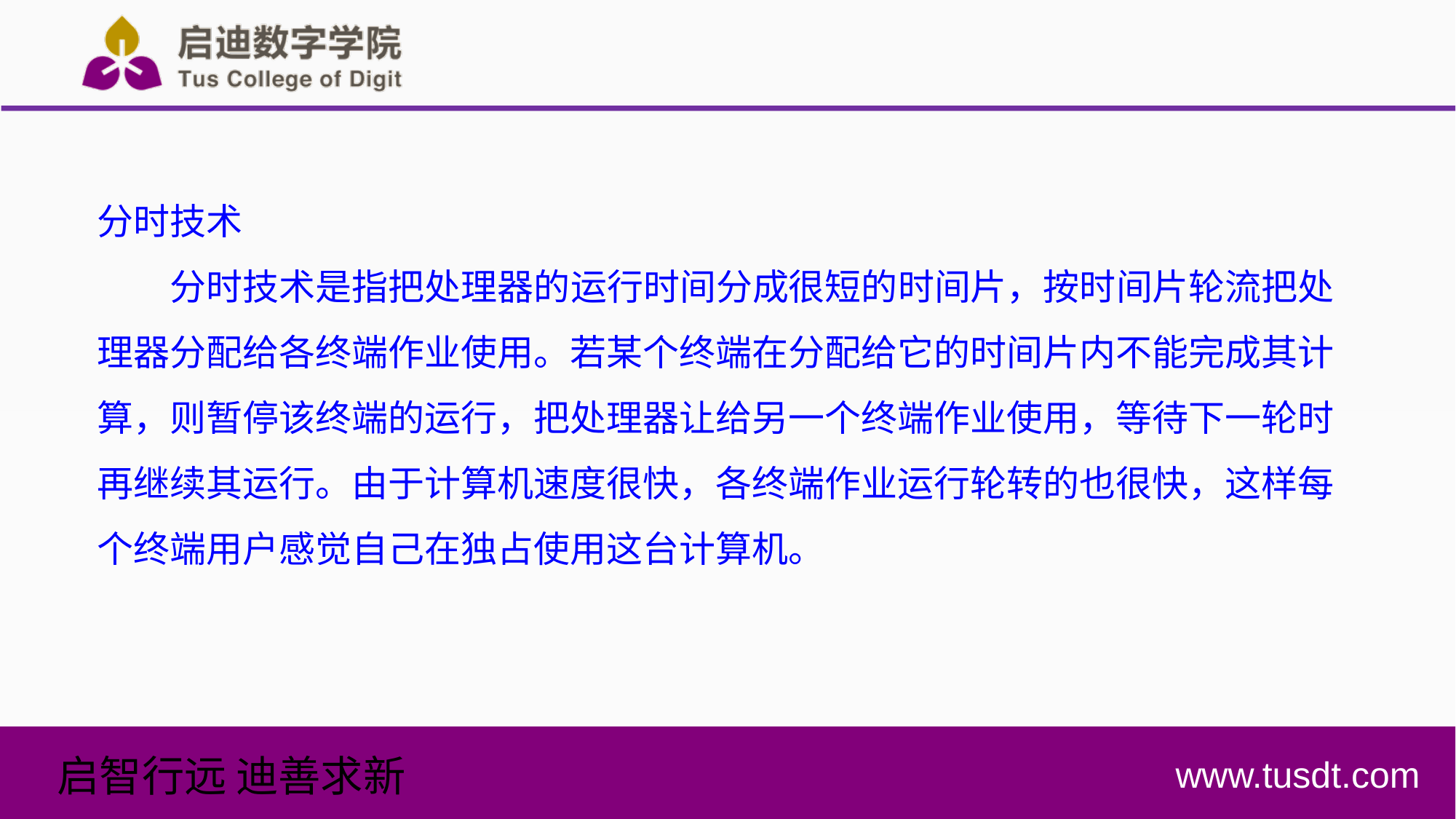

分时技术
分时技术是指把处理器的运行时间分成很短的时间片，按时间片轮流把处理器分配给各终端作业使用。若某个终端在分配给它的时间片内不能完成其计算，则暂停该终端的运行，把处理器让给另一个终端作业使用，等待下一轮时再继续其运行。由于计算机速度很快，各终端作业运行轮转的也很快，这样每个终端用户感觉自己在独占使用这台计算机。